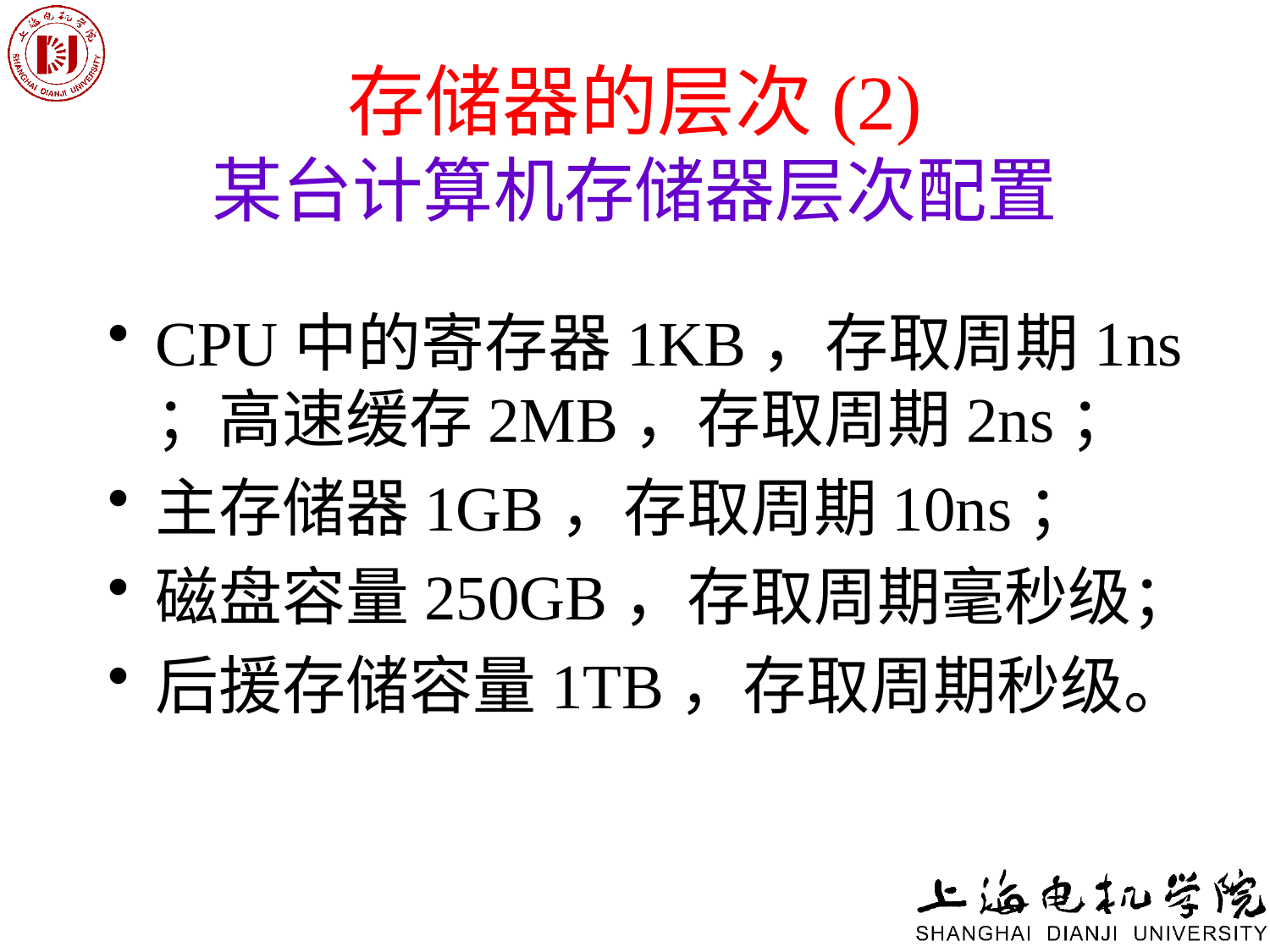

# 存储器的层次(2) 某台计算机存储器层次配置
CPU中的寄存器1KB，存取周期1ns ；高速缓存2MB，存取周期2ns；
主存储器1GB，存取周期10ns；
磁盘容量250GB，存取周期毫秒级；
后援存储容量1TB，存取周期秒级。